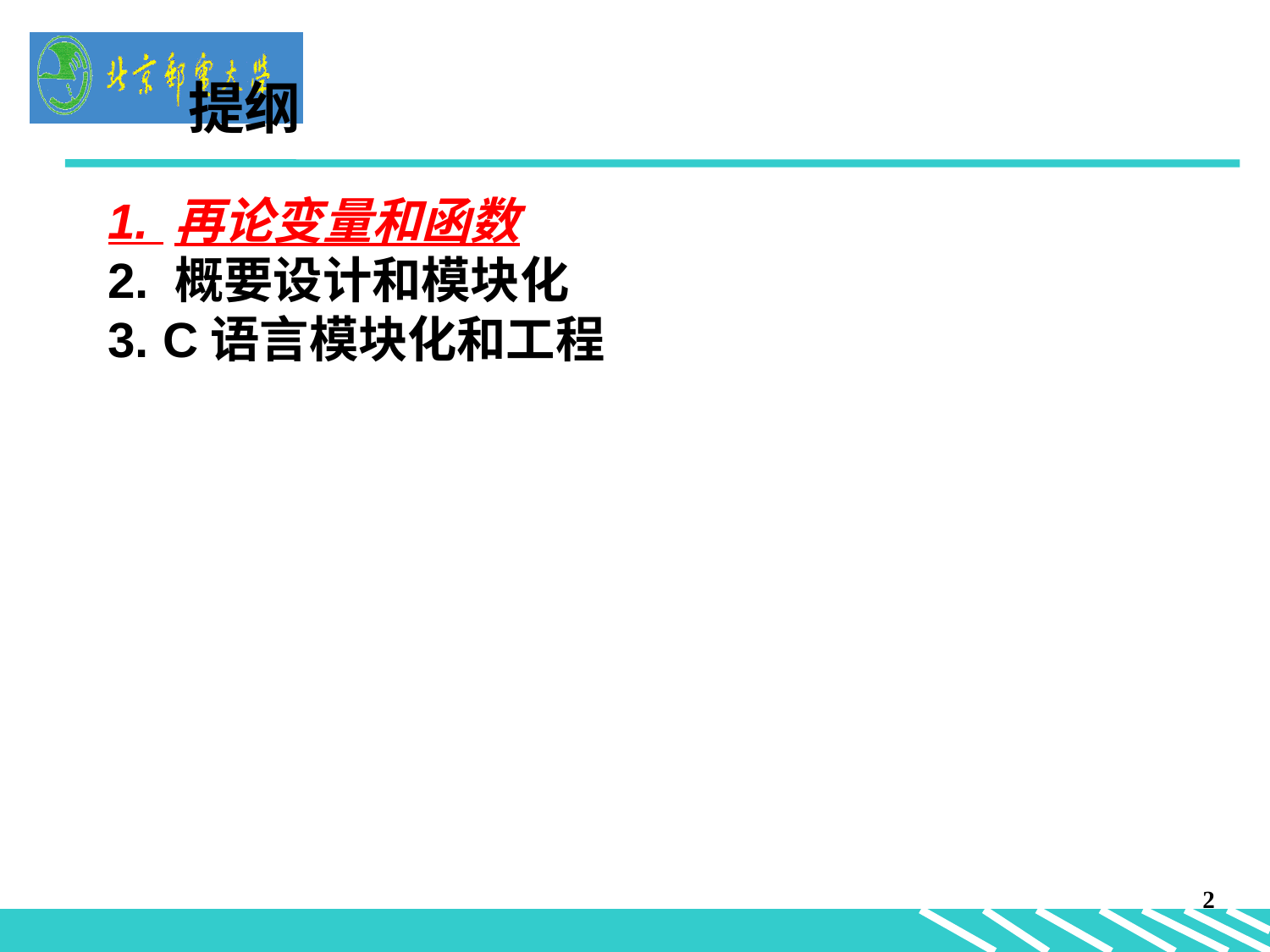

提纲
1. 再论变量和函数
2. 概要设计和模块化
3. C语言模块化和工程

2